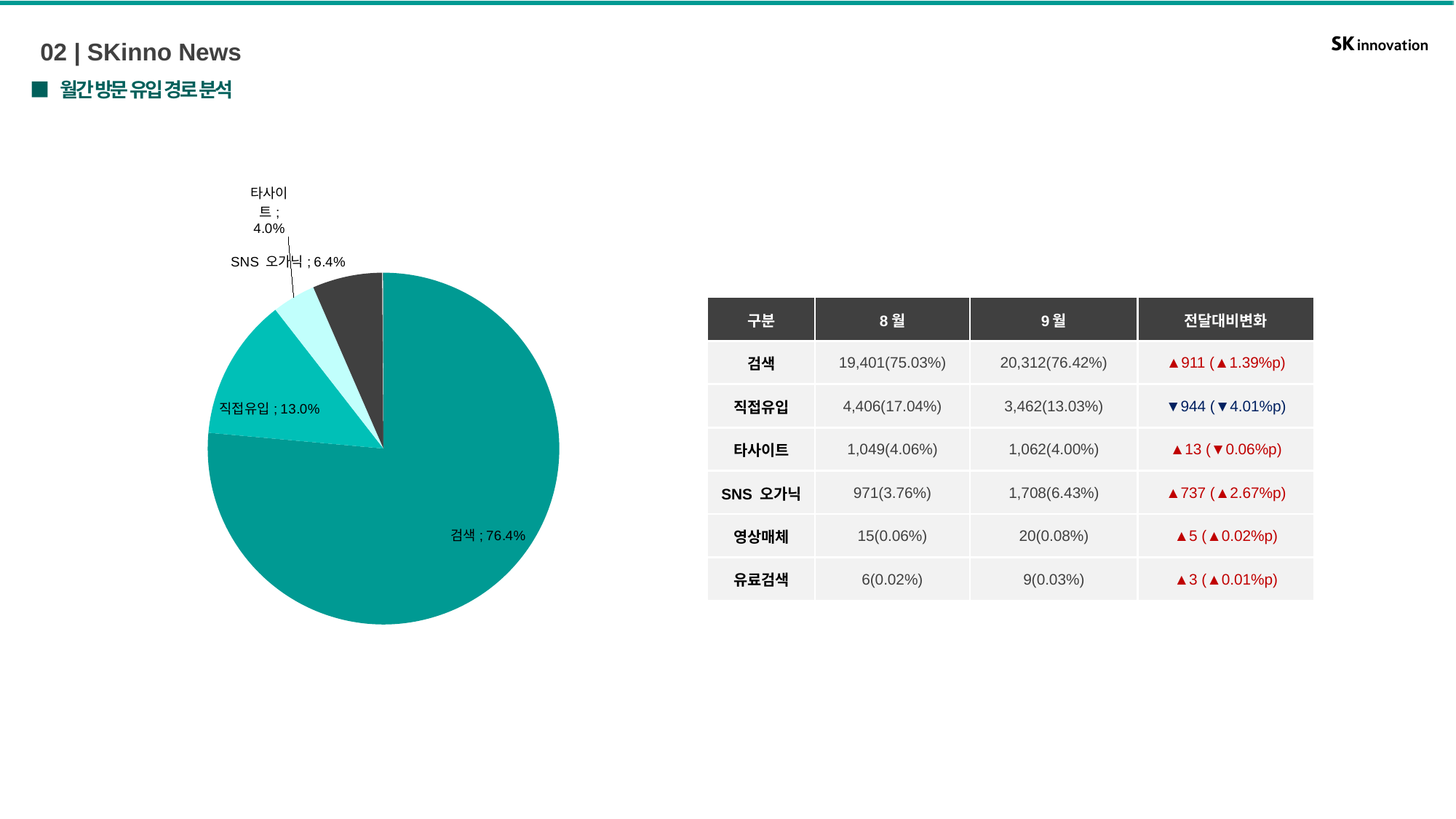

02 | SKinno News
■ 월간 방문 유입 경로 분석

### Chart

| Category |  |
|---|---|
| 검색 | 0.7642123480943602 |
| 직접유입 | 0.13025320741939125 |
| 타사이트 | 0.03995635652206629 |
| SNS 오가닉 | 0.06426125888859625 |
| 영상매체 | 0.000752473757477708 |
| 유료검색 | 0.0003386131908649686 |
| 구분 | 8월 | 9월 | 전달대비변화 |
| --- | --- | --- | --- |
| 검색 | 19,401(75.03%) | 20,312(76.42%) | ▲911 (▲1.39%p) |
| 직접유입 | 4,406(17.04%) | 3,462(13.03%) | ▼944 (▼4.01%p) |
| 타사이트 | 1,049(4.06%) | 1,062(4.00%) | ▲13 (▼0.06%p) |
| SNS 오가닉 | 971(3.76%) | 1,708(6.43%) | ▲737 (▲2.67%p) |
| 영상매체 | 15(0.06%) | 20(0.08%) | ▲5 (▲0.02%p) |
| 유료검색 | 6(0.02%) | 9(0.03%) | ▲3 (▲0.01%p) |